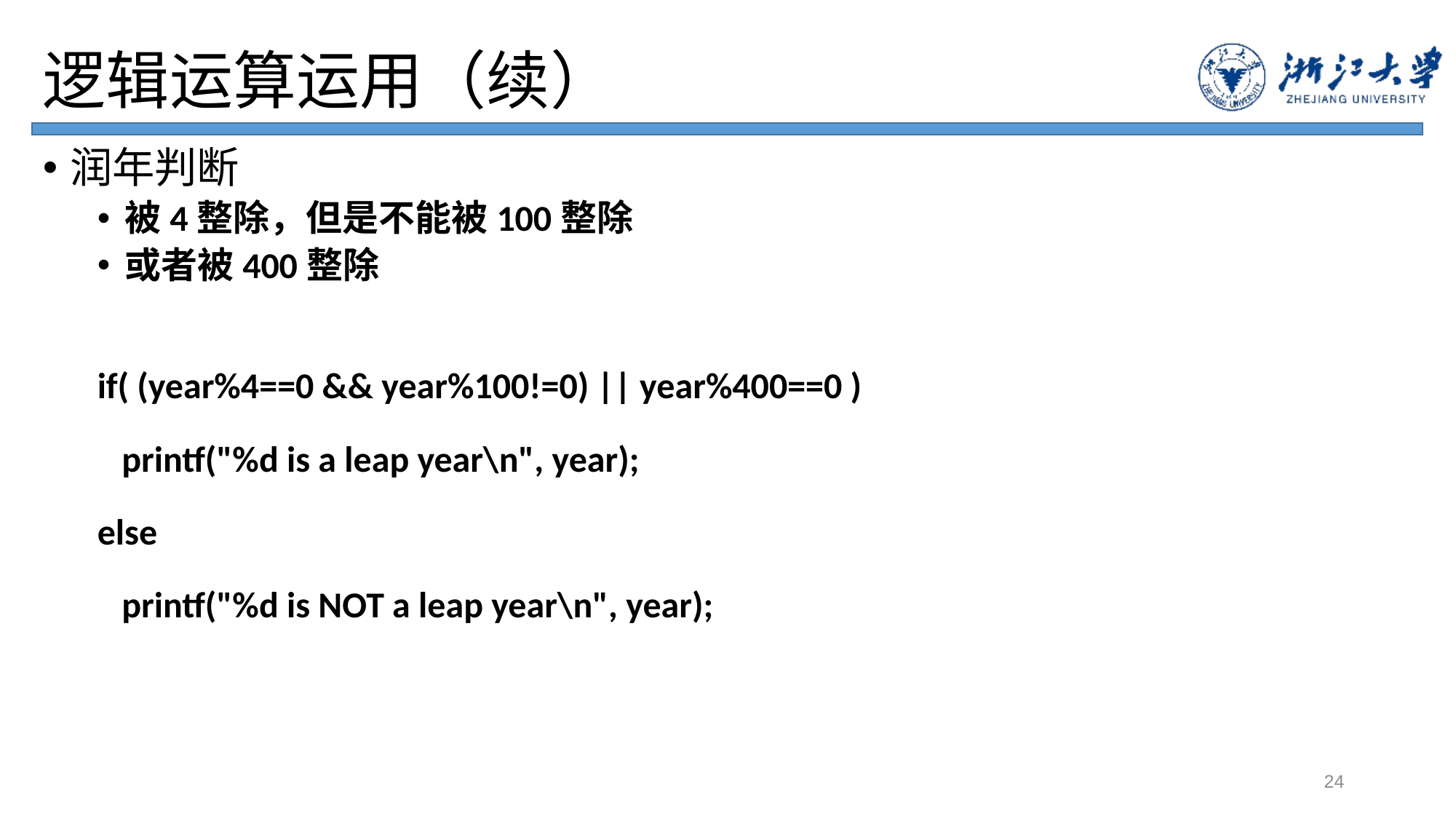

# 逻辑运算运用（续）
润年判断
被4整除，但是不能被100整除
或者被400整除

if( (year%4==0 && year%100!=0) || year%400==0 )
   printf("%d is a leap year\n", year);
else
   printf("%d is NOT a leap year\n", year);

24